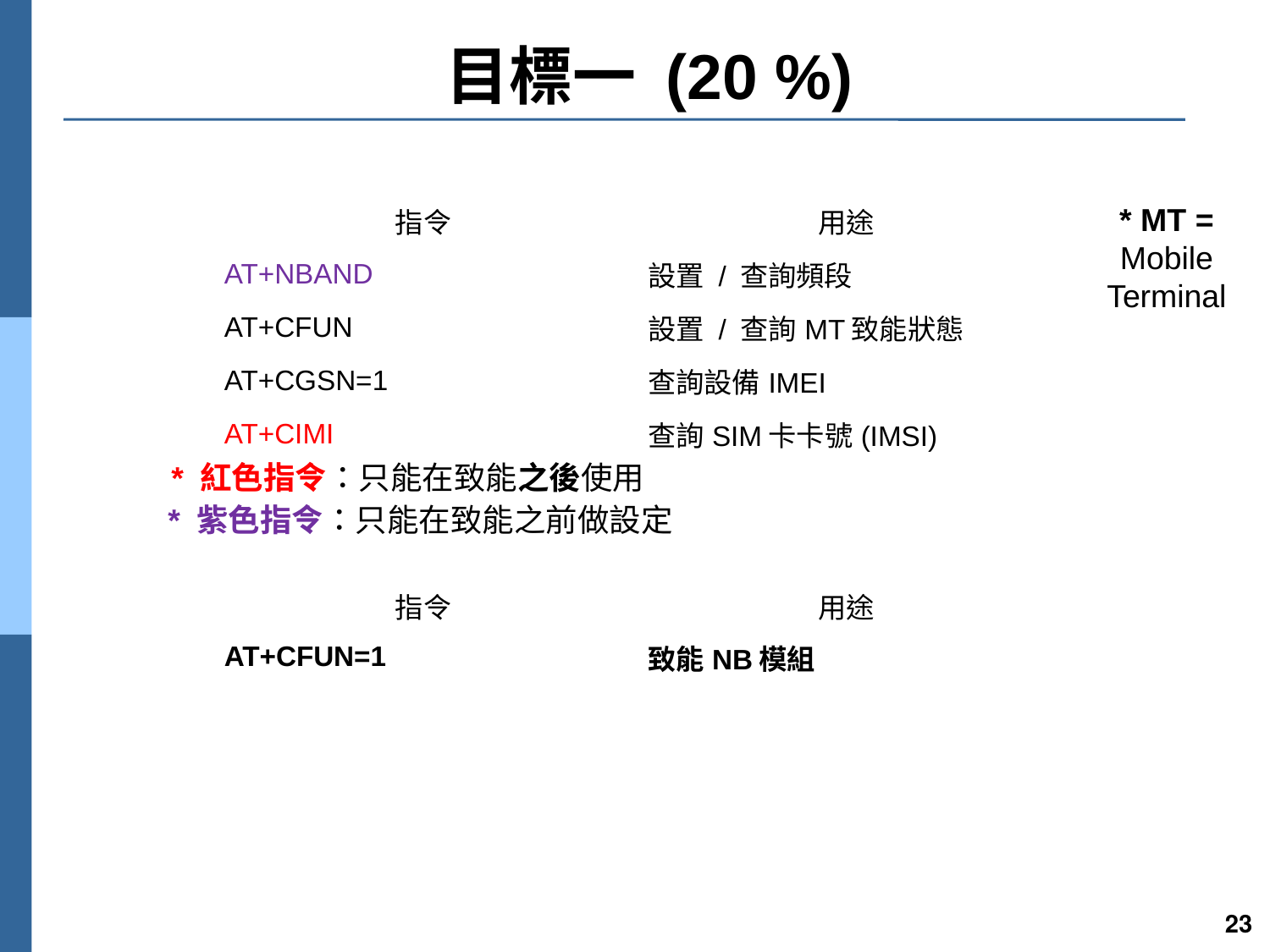

# 目標一 (20 %)
| 指令 | 用途 |
| --- | --- |
| AT+NBAND | 設置 / 查詢頻段 |
| AT+CFUN | 設置 / 查詢MT致能狀態 |
| AT+CGSN=1 | 查詢設備IMEI |
| AT+CIMI | 查詢SIM卡卡號(IMSI) |
* MT =
Mobile Terminal
* 紅色指令：只能在致能之後使用
* 紫色指令：只能在致能之前做設定
| 指令 | 用途 |
| --- | --- |
| AT+CFUN=1 | 致能NB模組 |